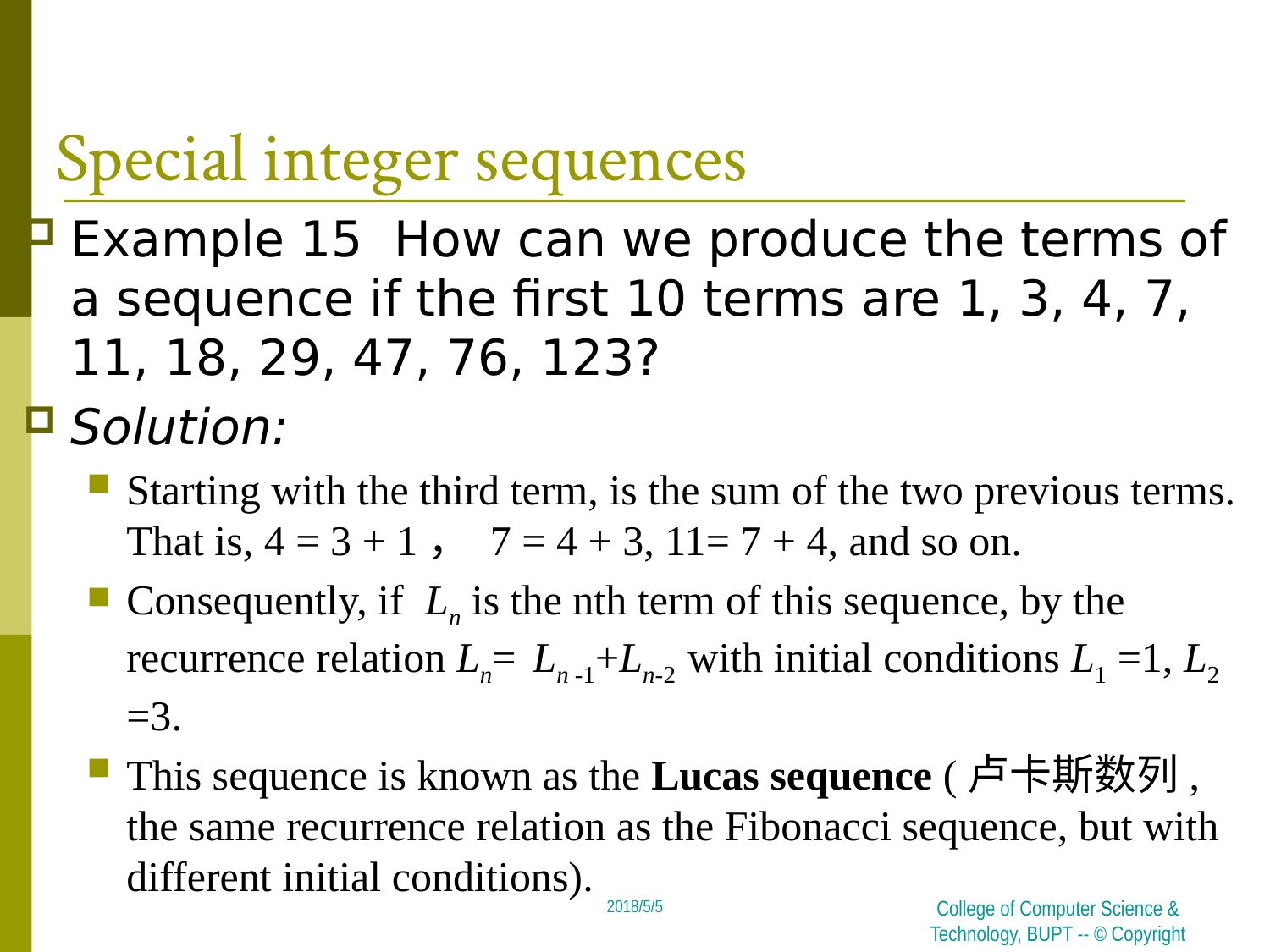

# Special integer sequences
Example 15  How can we produce the terms of a sequence if the first 10 terms are 1, 3, 4, 7, 11, 18, 29, 47, 76, 123?
Solution:
Starting with the third term, is the sum of the two previous terms. That is, 4 = 3 + 1， 7 = 4 + 3, 11= 7 + 4, and so on.
Consequently, if  Ln is the nth term of this sequence, by the recurrence relation Ln=  Ln -1+Ln-2  with initial conditions L1 =1, L2 =3.
This sequence is known as the Lucas sequence (卢卡斯数列, the same recurrence relation as the Fibonacci sequence, but with different initial conditions).
2018/5/5
College of Computer Science & Technology, BUPT -- © Copyright